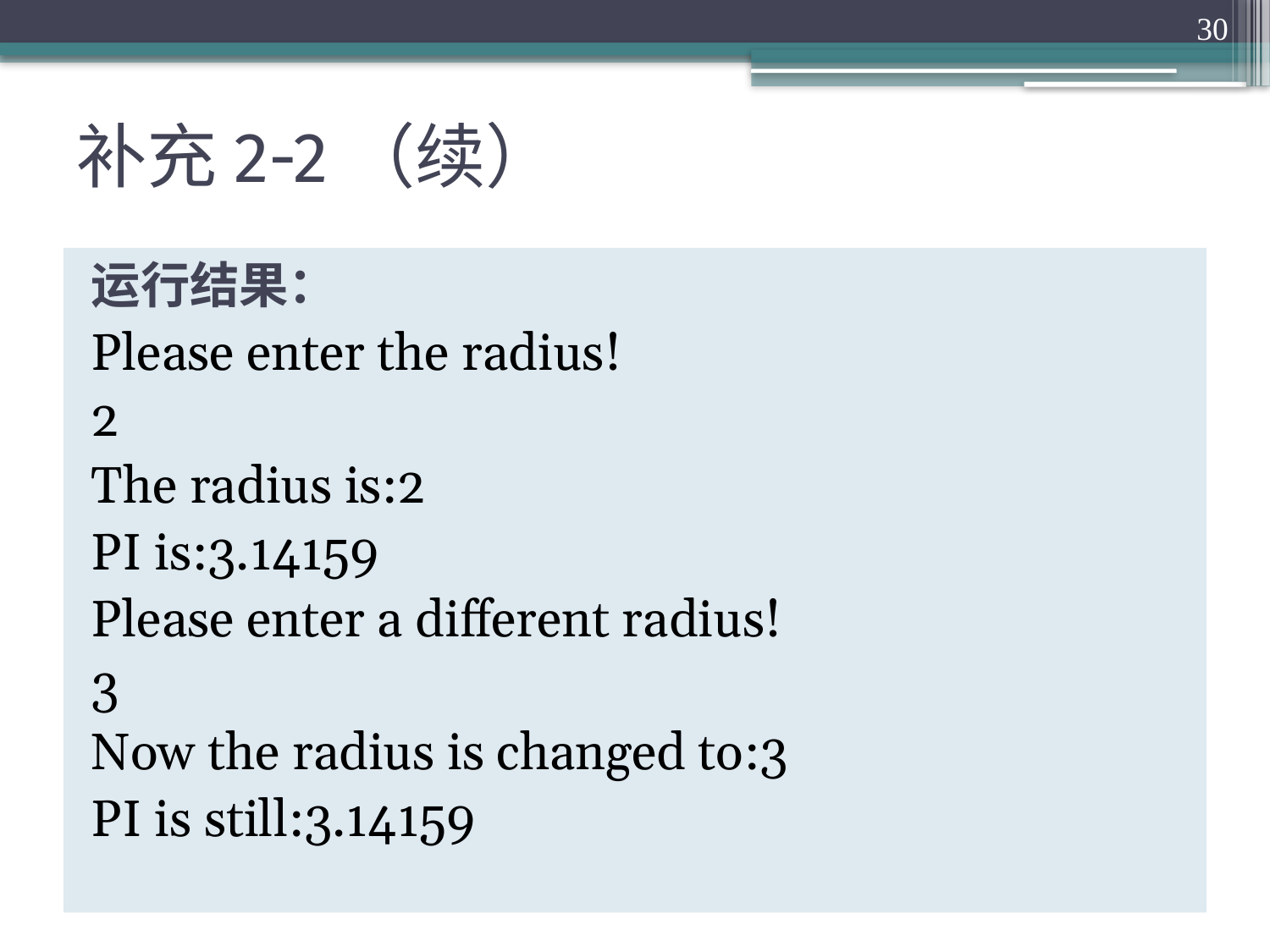

30
# 补充2-2（续）
运行结果：
Please enter the radius!
2
The radius is:2
PI is:3.14159
Please enter a different radius!
3
Now the radius is changed to:3
PI is still:3.14159